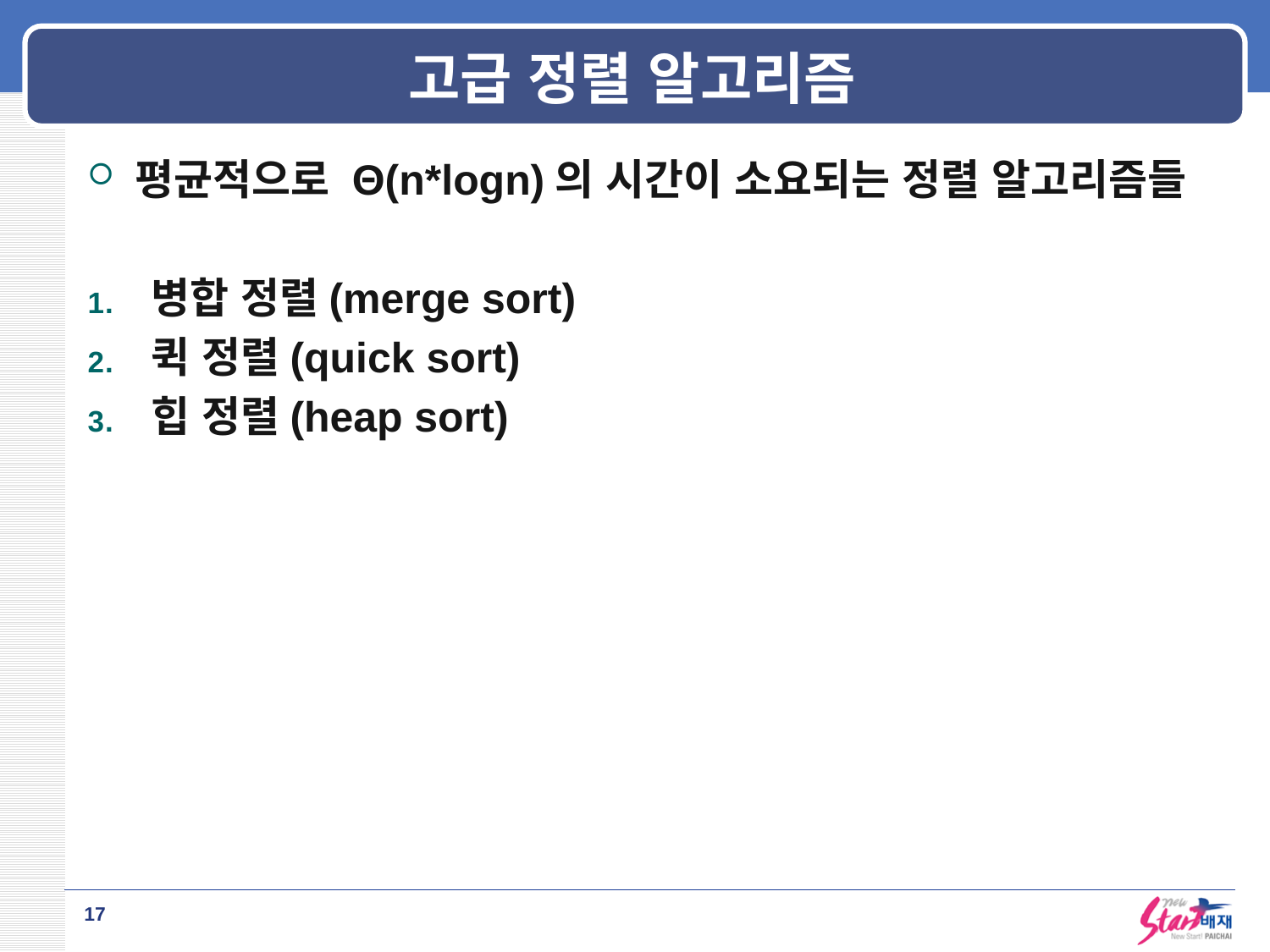

# 고급 정렬 알고리즘
평균적으로 Θ(n*logn)의 시간이 소요되는 정렬 알고리즘들

병합 정렬(merge sort)
퀵 정렬(quick sort)
힙 정렬(heap sort)
17